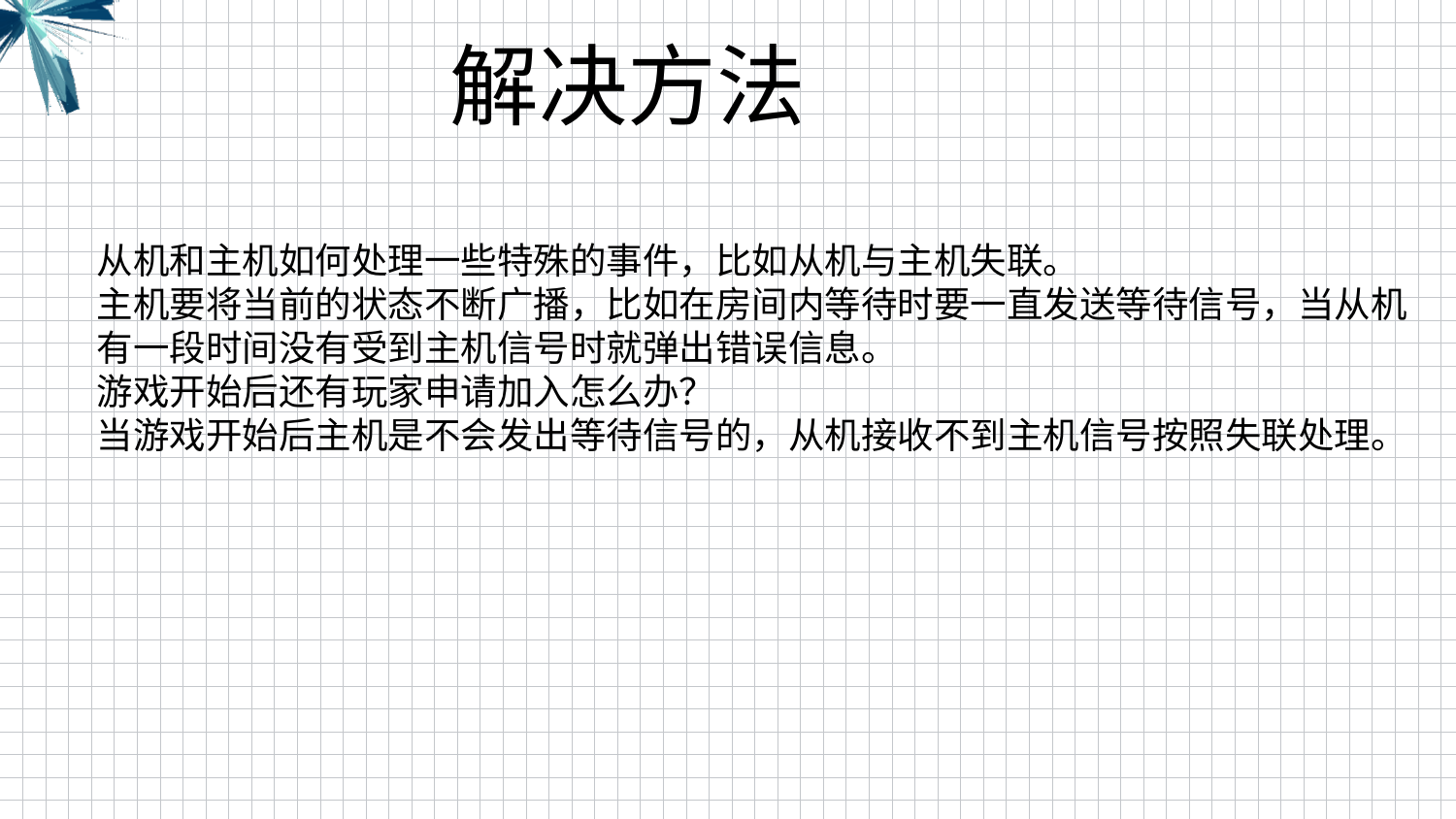

解决方法
从机和主机如何处理一些特殊的事件，比如从机与主机失联。
主机要将当前的状态不断广播，比如在房间内等待时要一直发送等待信号，当从机有一段时间没有受到主机信号时就弹出错误信息。
游戏开始后还有玩家申请加入怎么办？
当游戏开始后主机是不会发出等待信号的，从机接收不到主机信号按照失联处理。